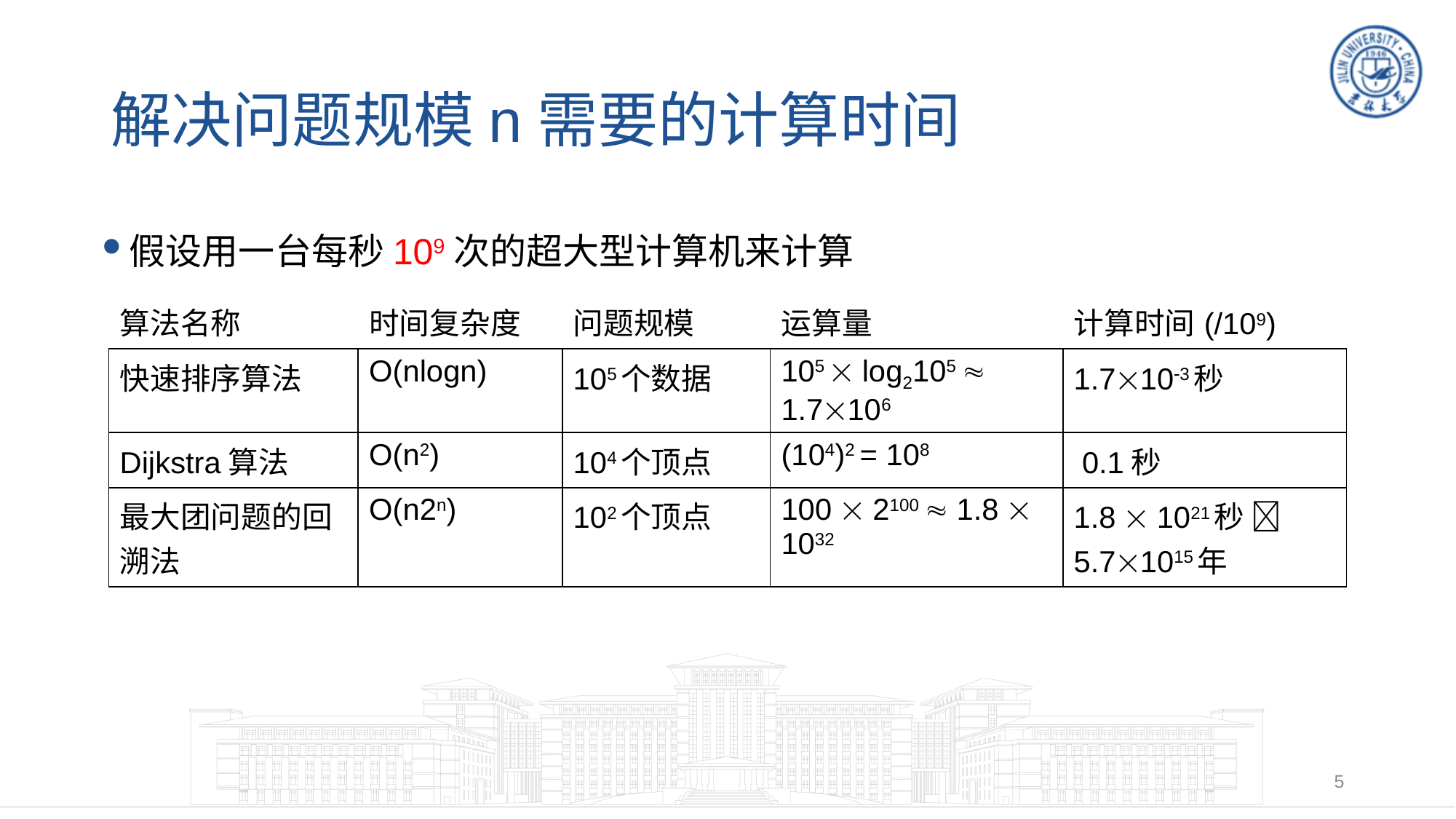

# 解决问题规模n需要的计算时间
假设用一台每秒109次的超大型计算机来计算

| 算法名称 | 时间复杂度 | 问题规模 | 运算量 | 计算时间(/109) |
| --- | --- | --- | --- | --- |
| 快速排序算法 | O(nlogn) | 105个数据 | 105 × log2105 ≈ 1.7×106 | 1.7×10−3秒 |
| Dijkstra算法 | O(n2) | 104个顶点 | (104)2 = 108 | 0.1秒 |
| 最大团问题的回溯法 | O(n2n) | 102个顶点 | 100 × 2100 ≈ 1.8 × 1032 | 1.8 × 1021秒 ≈ 5.7×1015年 |
5